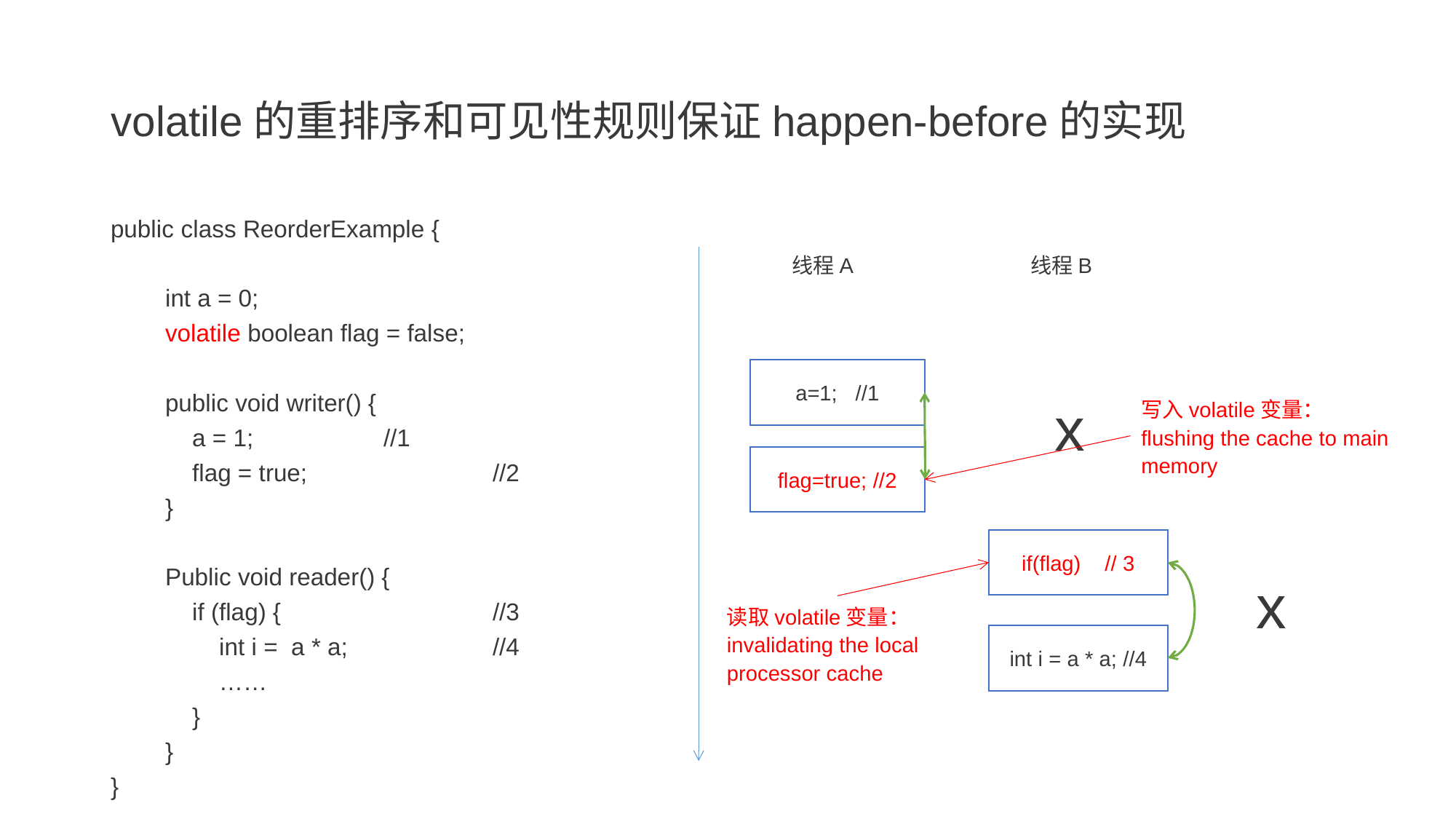

# volatile的重排序和可见性规则保证happen-before的实现
public class ReorderExample {

int a = 0;
volatile boolean flag = false;

public void writer() {
    a = 1;                   	//1
    flag = true;             	//2
}

Public void reader() {
    if (flag) {                	//3
        int i =  a * a;        	//4
        ……
    }
}
}
线程A
线程B
a=1;   //1
x

flag=true; //2
if(flag)    // 3
x
int i = a * a; //4
写入volatile变量：
flushing the cache to main memory
读取volatile变量：
invalidating the local processor cache